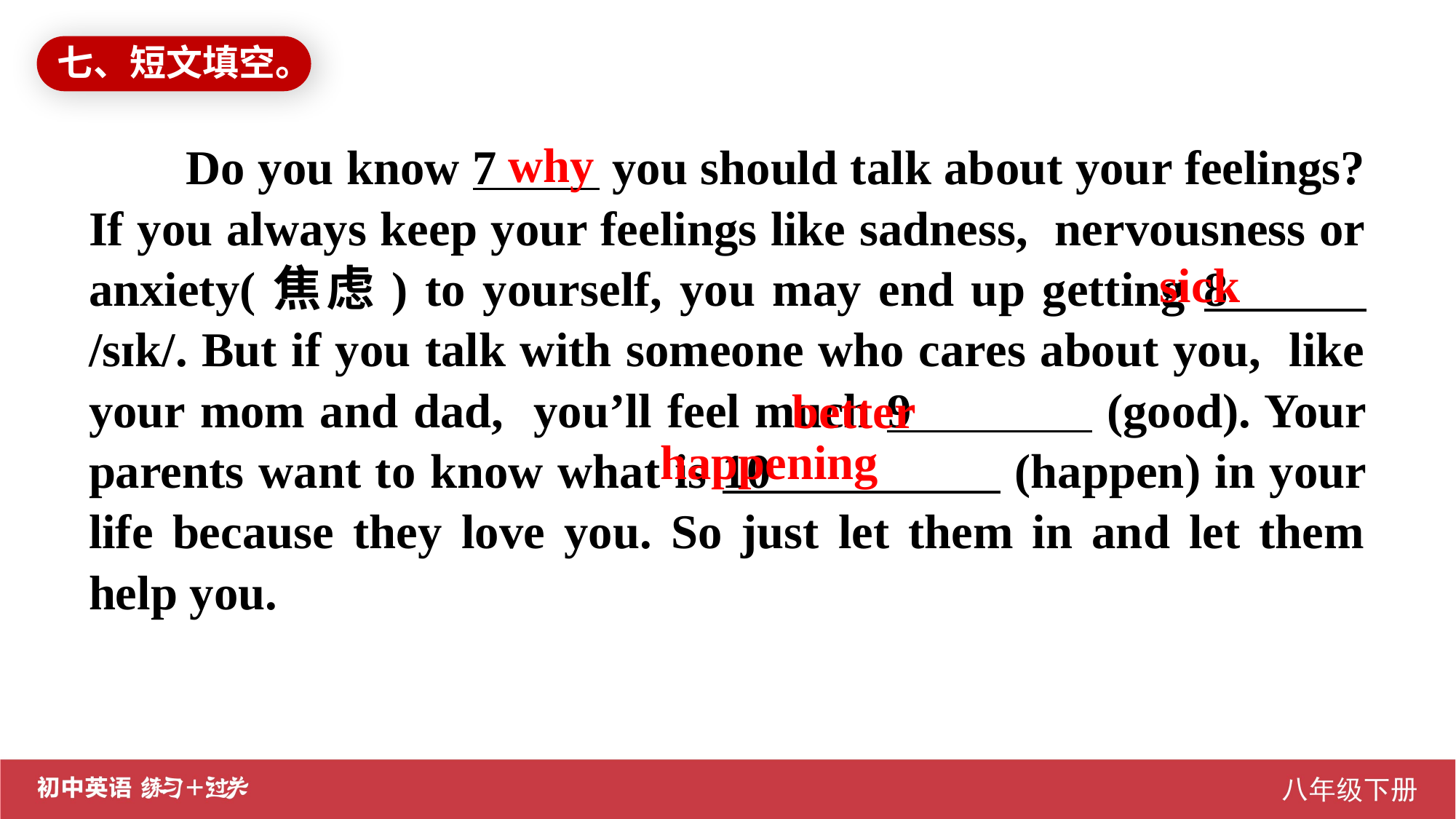

七、短文填空。

Do you know 7         you should talk about your feelings? If you always keep your feelings like sadness,  nervousness or anxiety(焦虑) to yourself, you may end up getting 8         /sɪk/. But if you talk with someone who cares about you,  like your mom and dad,  you’ll feel much 9             (good). Your parents want to know what is 10                 (happen) in your life because they love you. So just let them in and let them help you.

why
sick
better
happening